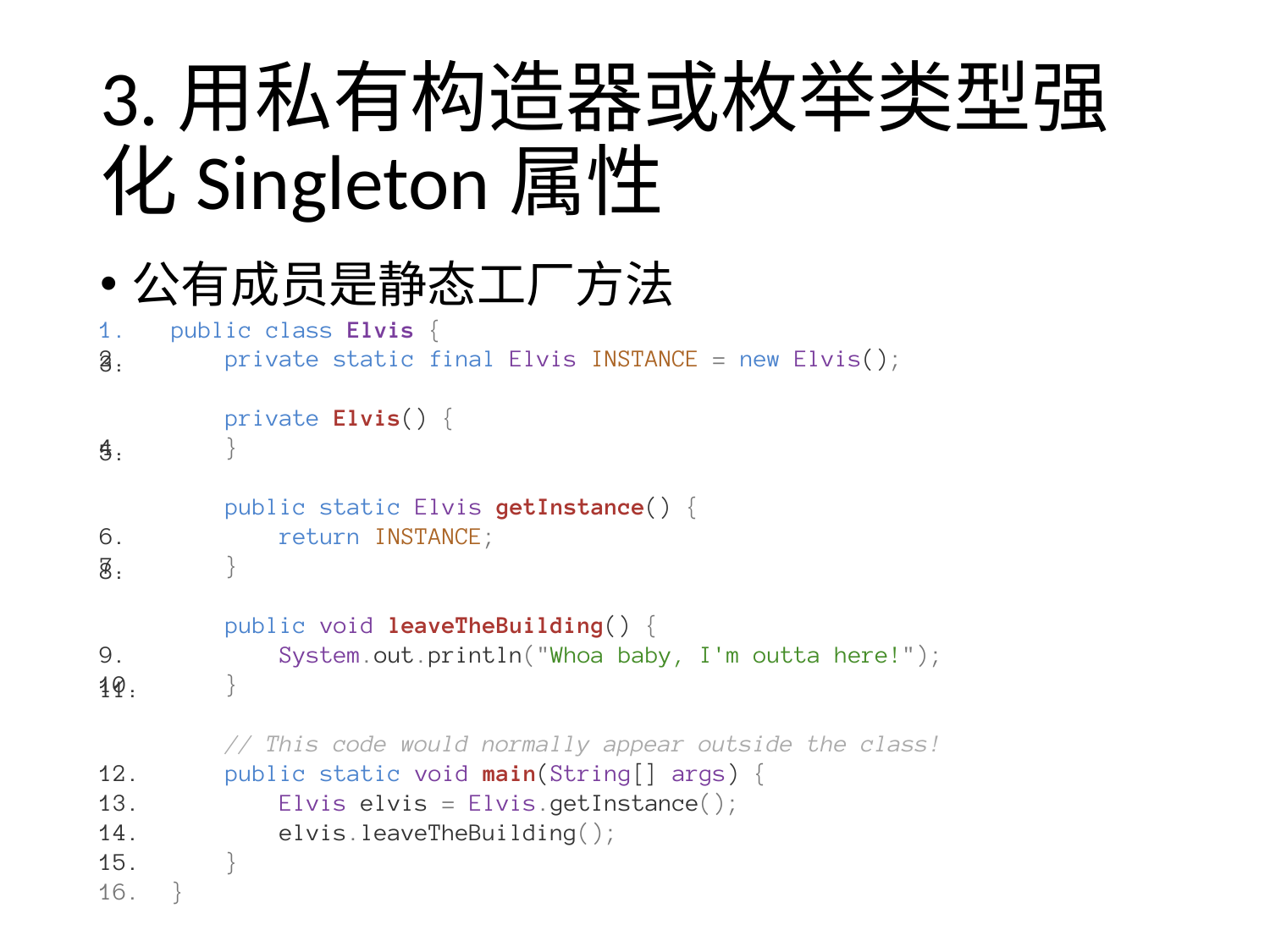

# 3.用私有构造器或枚举类型强化Singleton属性
公有成员是静态工厂方法
public class Elvis {
    private static final Elvis INSTANCE = new Elvis();
    private Elvis() {
    }
    public static Elvis getInstance() {
        return INSTANCE;
    }
    public void leaveTheBuilding() {
        System.out.println("Whoa baby, I'm outta here!");
    }
    // This code would normally appear outside the class!
    public static void main(String[] args) {
        Elvis elvis = Elvis.getInstance();
        elvis.leaveTheBuilding();
    }
}